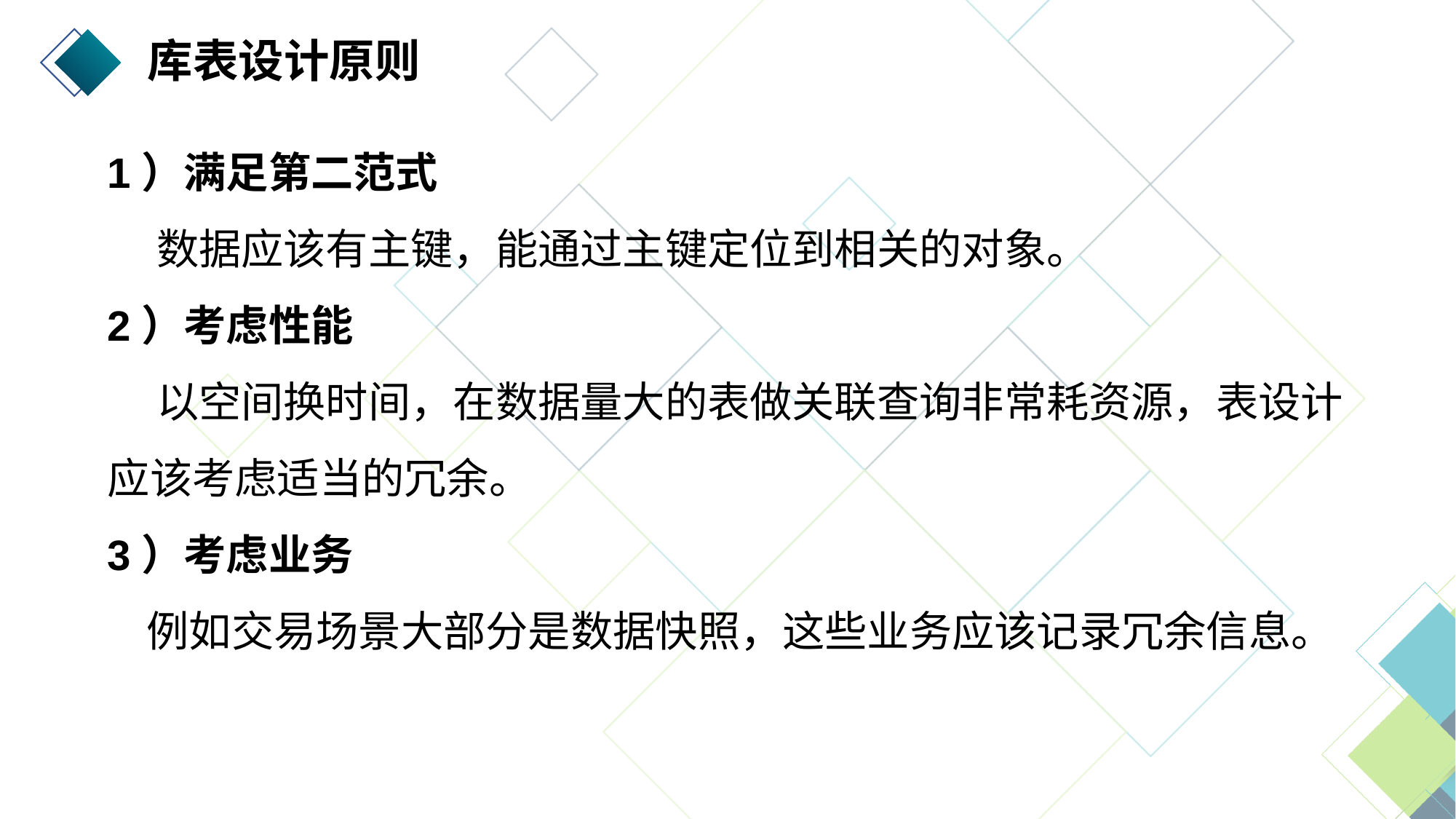

库表设计原则
1）满足第二范式
    数据应该有主键，能通过主键定位到相关的对象。
2）考虑性能
    以空间换时间，在数据量大的表做关联查询非常耗资源，表设计应该考虑适当的冗余。
3）考虑业务
   例如交易场景大部分是数据快照，这些业务应该记录冗余信息。